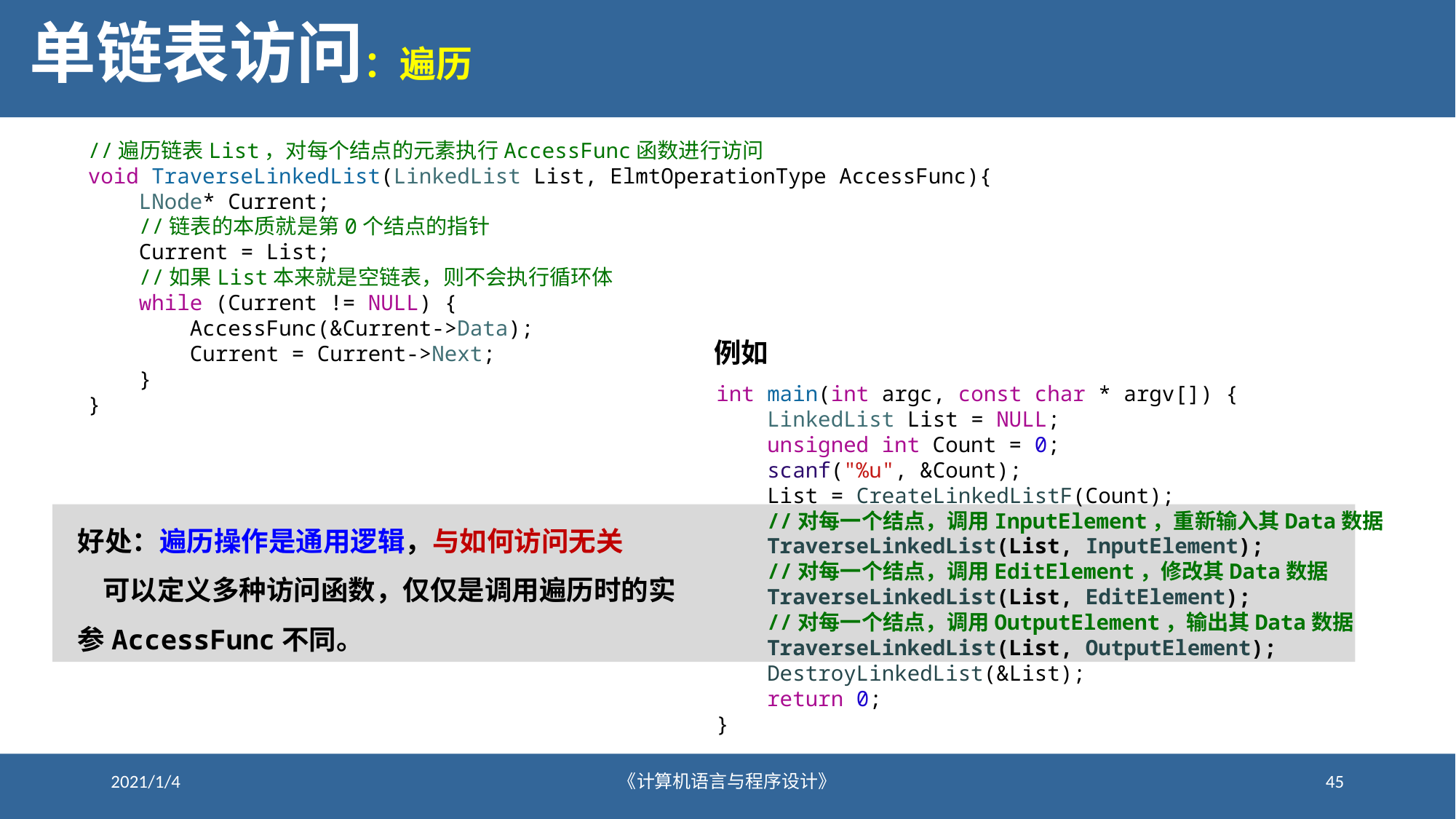

# 单链表访问：遍历
//遍历链表List，对每个结点的元素执行AccessFunc函数进行访问
void TraverseLinkedList(LinkedList List, ElmtOperationType AccessFunc){
    LNode* Current;
    //链表的本质就是第0个结点的指针
    Current = List;
    //如果List本来就是空链表，则不会执行循环体
    while (Current != NULL) {
        AccessFunc(&Current->Data);
        Current = Current->Next;
    }
}
例如
int main(int argc, const char * argv[]) {
    LinkedList List = NULL;
    unsigned int Count = 0;
    scanf("%u", &Count);
    List = CreateLinkedListF(Count);
    //对每一个结点，调用InputElement，重新输入其Data数据
    TraverseLinkedList(List, InputElement);
    //对每一个结点，调用EditElement，修改其Data数据
    TraverseLinkedList(List, EditElement);
    //对每一个结点，调用OutputElement，输出其Data数据
    TraverseLinkedList(List, OutputElement);
    DestroyLinkedList(&List);
    return 0;
}
好处：遍历操作是通用逻辑，与如何访问无关
   可以定义多种访问函数，仅仅是调用遍历时的实参AccessFunc不同。

2021/1/4
《计算机语言与程序设计》
45